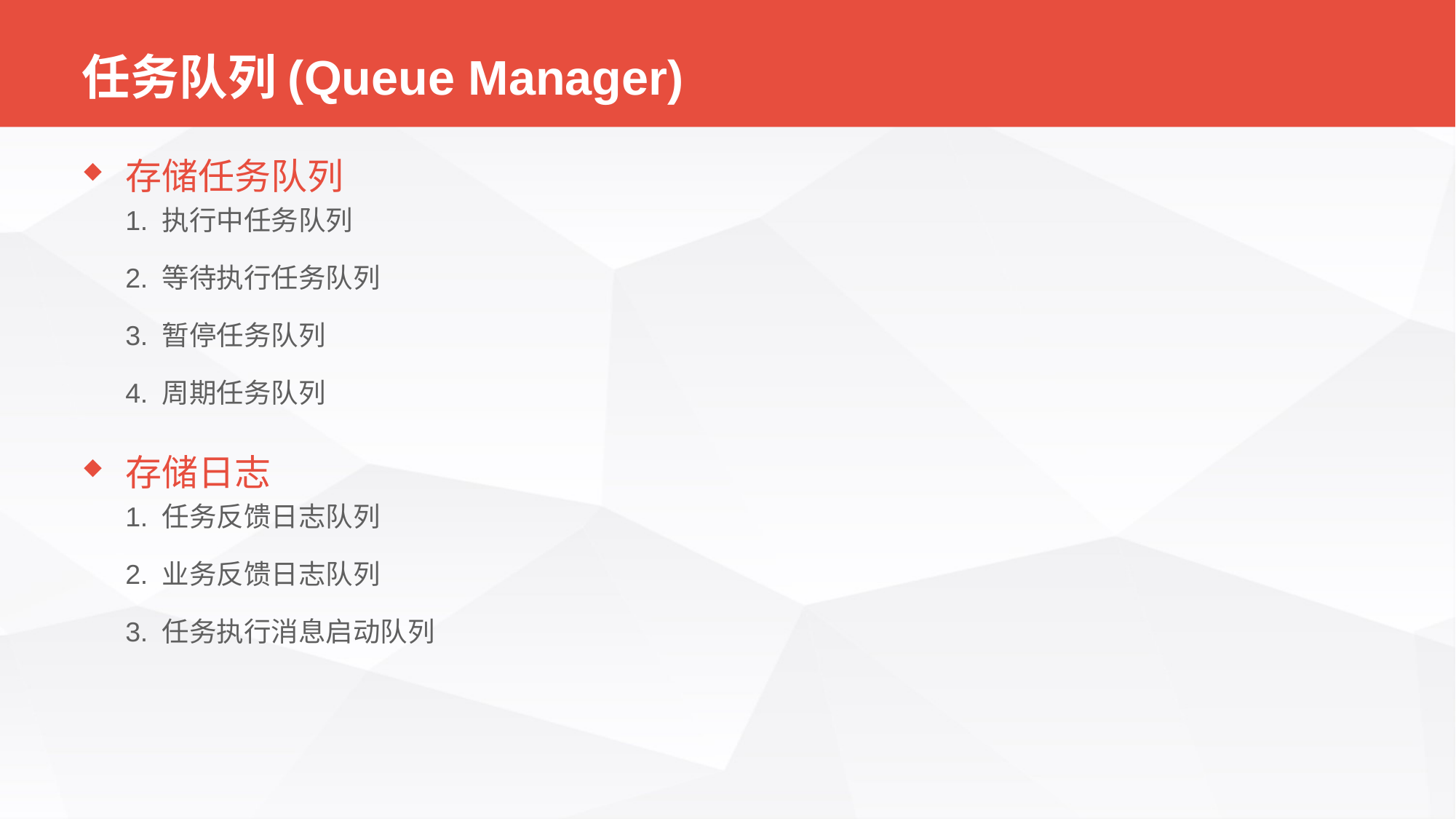

# 任务队列(Queue Manager)
存储任务队列
1. 执行中任务队列
2. 等待执行任务队列
3. 暂停任务队列
4. 周期任务队列
存储日志
1. 任务反馈日志队列
2. 业务反馈日志队列
3. 任务执行消息启动队列